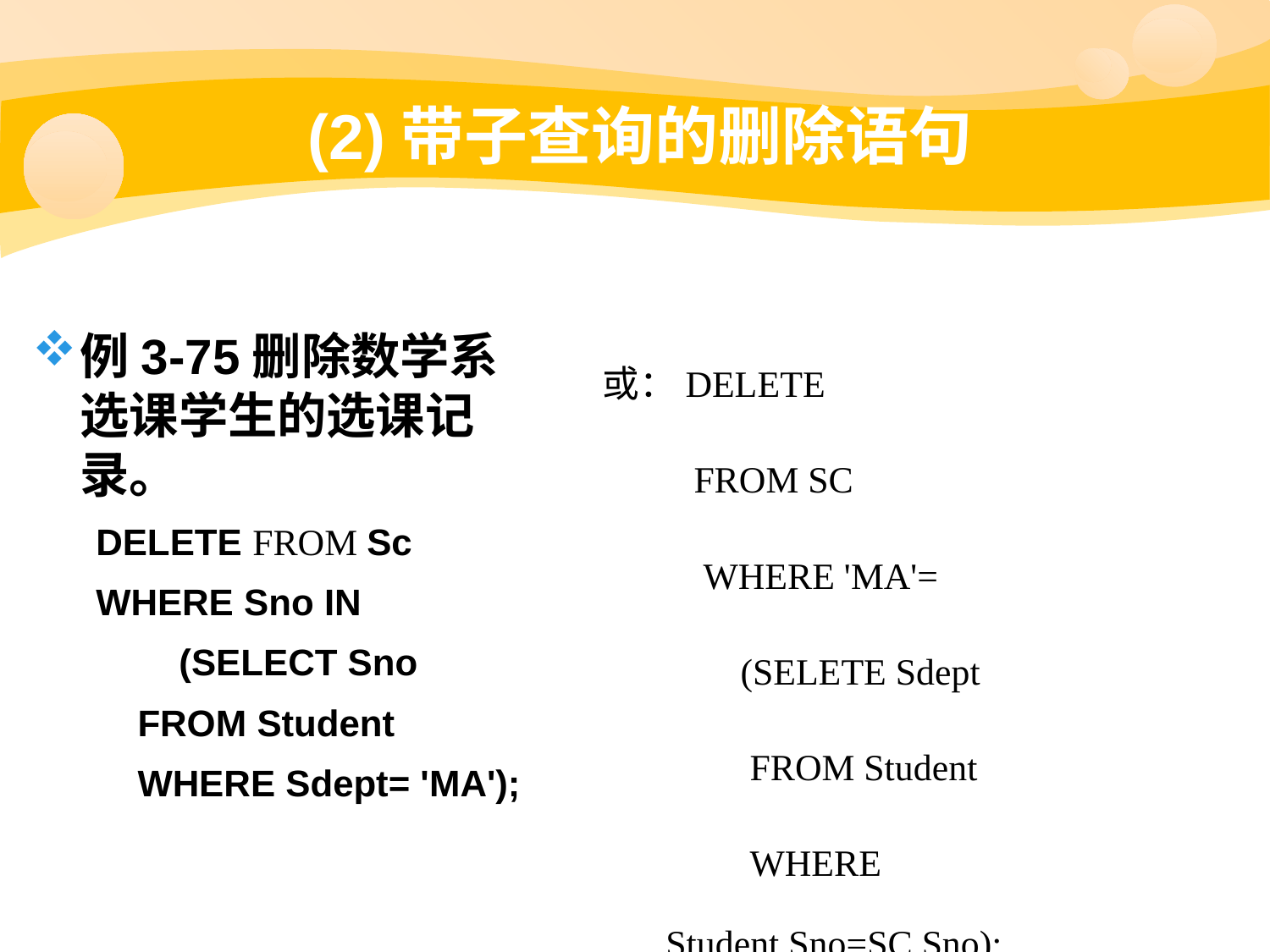

# (2)带子查询的删除语句
例3-75删除数学系选课学生的选课记录。
DELETE FROM Sc
WHERE Sno IN
        (SELECT Sno
    FROM Student
    WHERE Sdept= 'MA');
或：DELETE
   FROM SC
    WHERE 'MA'=
        (SELETE Sdept
         FROM Student
         WHERE Student.Sno=SC.Sno);